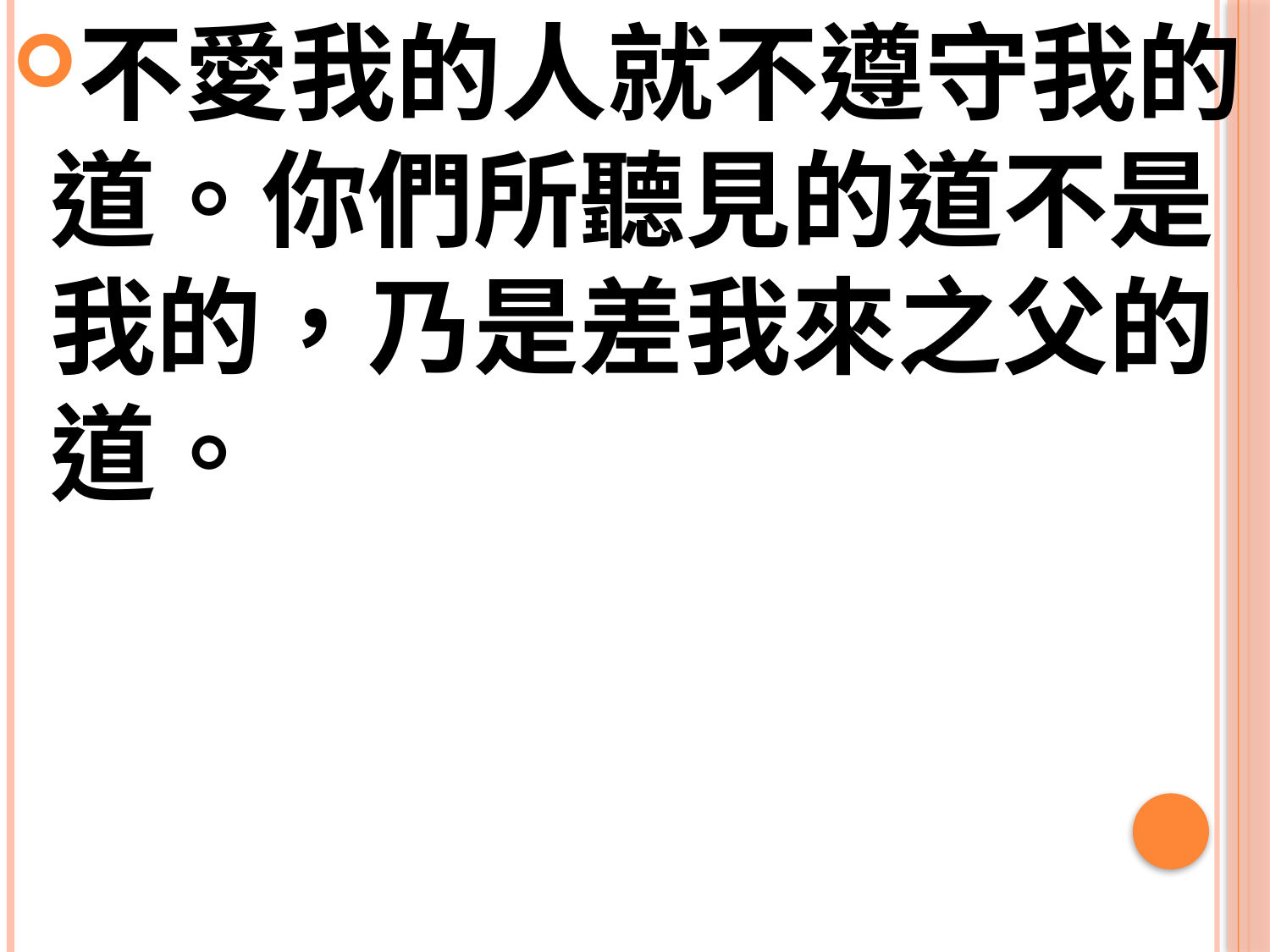

不愛我的人就不遵守我的道。你們所聽見的道不是我的，乃是差我來之父的道。